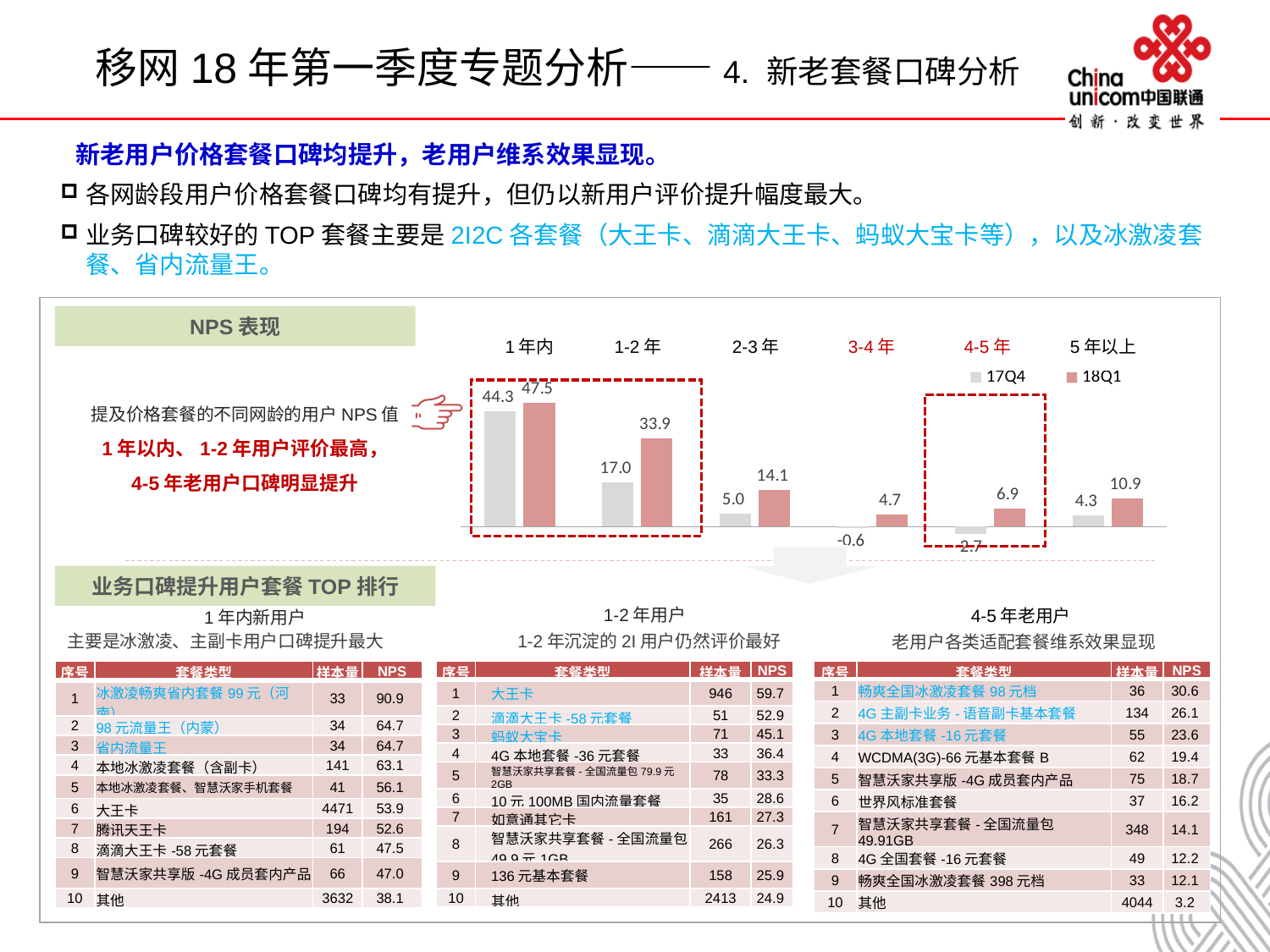

移网18年第一季度专题分析——4. 新老套餐口碑分析
新老用户价格套餐口碑均提升，老用户维系效果显现。
各网龄段用户价格套餐口碑均有提升，但仍以新用户评价提升幅度最大。
业务口碑较好的TOP套餐主要是2I2C各套餐（大王卡、滴滴大王卡、蚂蚁大宝卡等），以及冰激凌套餐、省内流量王。

NPS表现
| 1年内 | 1-2年 | 2-3年 | 3-4年 | 4-5年 | 5年以上 |
| --- | --- | --- | --- | --- | --- |

### Chart

| Category | 17Q4 | 18Q1 |
|---|---|---|
| 1年内 | 44.26431718061674 | 47.53646491328801 |
| 1-2年 | 16.971862438588655 | 33.87939221272556 |
| 2-3年 | 5.031446540880504 | 14.13509060955519 |
| 3-4年 | -0.5984440454817475 | 4.729729729729733 |
| 4-5年 | -2.728426395939086 | 6.921529175050313 |
| 5年以上 | 4.3363994743758445 | 10.948304247612768 |
提及价格套餐的不同网龄的用户NPS值
1年以内、1-2年用户评价最高，
4-5年老用户口碑明显提升

业务口碑提升用户套餐TOP排行
1-2年用户
4-5年老用户
1年内新用户
主要是冰激凌、主副卡用户口碑提升最大
1-2年沉淀的2I用户仍然评价最好
老用户各类适配套餐维系效果显现
| 序号 | 套餐类型 | 样本量 | NPS |
| --- | --- | --- | --- |
| 1 | 冰激凌畅爽省内套餐99元（河南） | 33 | 90.9 |
| 2 | 98元流量王（内蒙） | 34 | 64.7 |
| 3 | 省内流量王 | 34 | 64.7 |
| 4 | 本地冰激凌套餐（含副卡） | 141 | 63.1 |
| 5 | 本地冰激凌套餐、智慧沃家手机套餐 | 41 | 56.1 |
| 6 | 大王卡 | 4471 | 53.9 |
| 7 | 腾讯天王卡 | 194 | 52.6 |
| 8 | 滴滴大王卡-58元套餐 | 61 | 47.5 |
| 9 | 智慧沃家共享版-4G成员套内产品 | 66 | 47.0 |
| 10 | 其他 | 3632 | 38.1 |
| 序号 | 套餐类型 | 样本量 | NPS |
| --- | --- | --- | --- |
| 1 | 畅爽全国冰激凌套餐98元档 | 36 | 30.6 |
| 2 | 4G主副卡业务-语音副卡基本套餐 | 134 | 26.1 |
| 3 | 4G本地套餐-16元套餐 | 55 | 23.6 |
| 4 | WCDMA(3G)-66元基本套餐B | 62 | 19.4 |
| 5 | 智慧沃家共享版-4G成员套内产品 | 75 | 18.7 |
| 6 | 世界风标准套餐 | 37 | 16.2 |
| 7 | 智慧沃家共享套餐-全国流量包49.91GB | 348 | 14.1 |
| 8 | 4G全国套餐-16元套餐 | 49 | 12.2 |
| 9 | 畅爽全国冰激凌套餐398元档 | 33 | 12.1 |
| 10 | 其他 | 4044 | 3.2 |
| 序号 | 套餐类型 | 样本量 | NPS |
| --- | --- | --- | --- |
| 1 | 大王卡 | 946 | 59.7 |
| 2 | 滴滴大王卡-58元套餐 | 51 | 52.9 |
| 3 | 蚂蚁大宝卡 | 71 | 45.1 |
| 4 | 4G本地套餐-36元套餐 | 33 | 36.4 |
| 5 | 智慧沃家共享套餐-全国流量包79.9元2GB | 78 | 33.3 |
| 6 | 10元100MB国内流量套餐 | 35 | 28.6 |
| 7 | 如意通其它卡 | 161 | 27.3 |
| 8 | 智慧沃家共享套餐-全国流量包49.9元1GB | 266 | 26.3 |
| 9 | 136元基本套餐 | 158 | 25.9 |
| 10 | 其他 | 2413 | 24.9 |